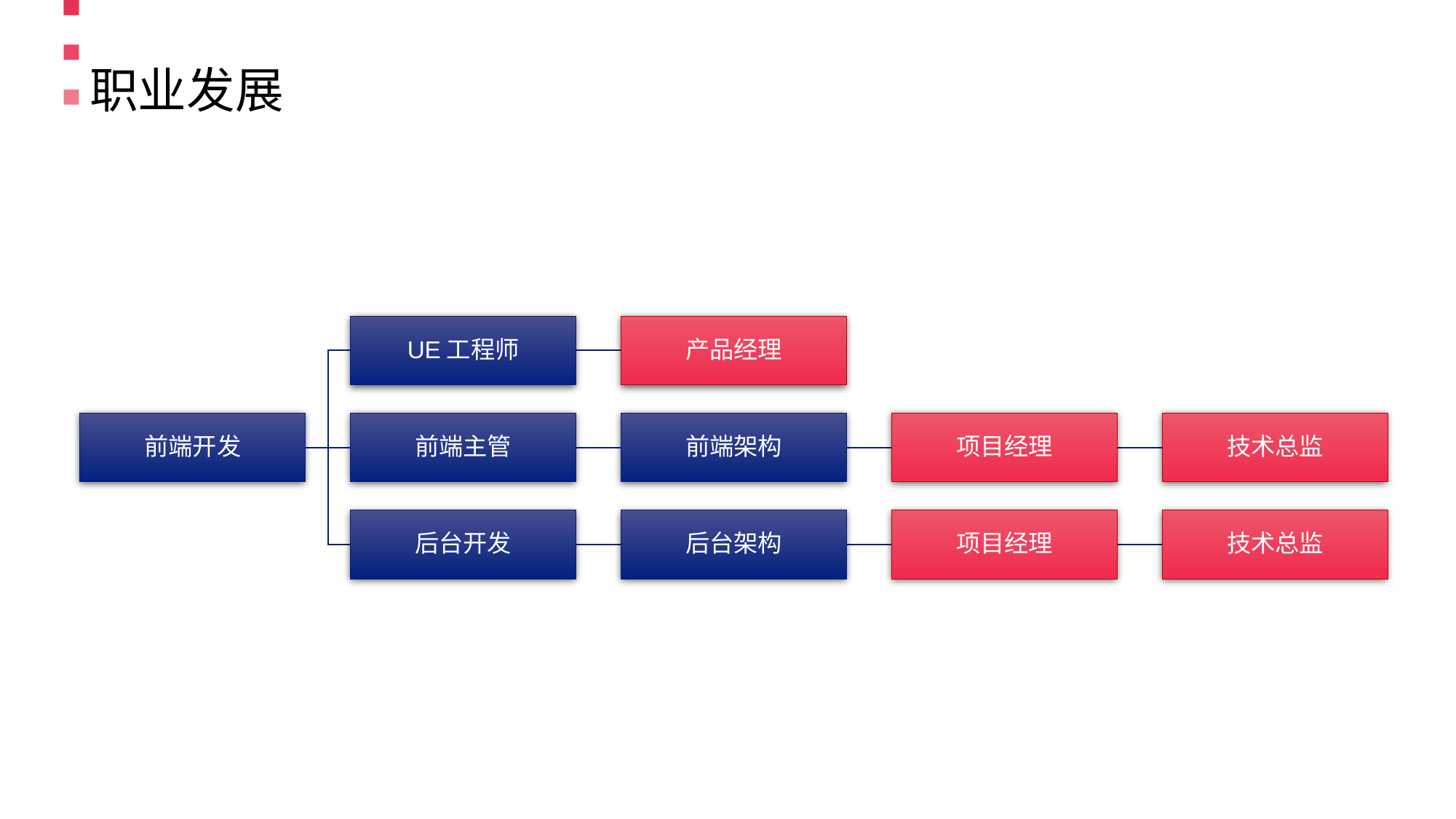

职业发展
前端开发
UE工程师
产品经理
前端主管
前端架构
项目经理
技术总监
后台开发
后台架构
项目经理
技术总监